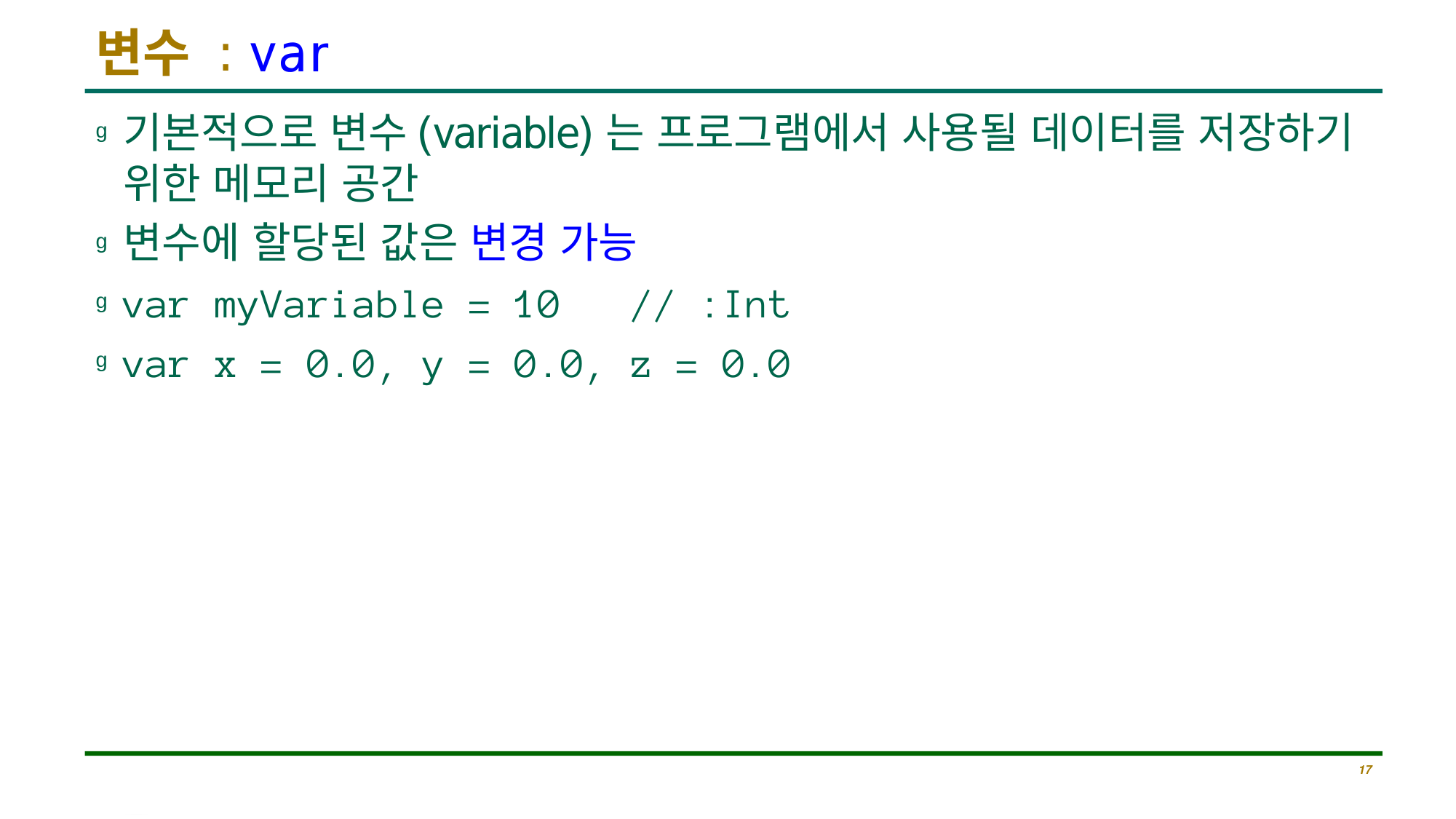

# 변수 : var
기본적으로 변수(variable)는 프로그램에서 사용될 데이터를 저장하기 위한 메모리 공간
변수에 할당된 값은 변경 가능
var myVariable = 10   // :Int
var x = 0.0, y = 0.0, z = 0.0